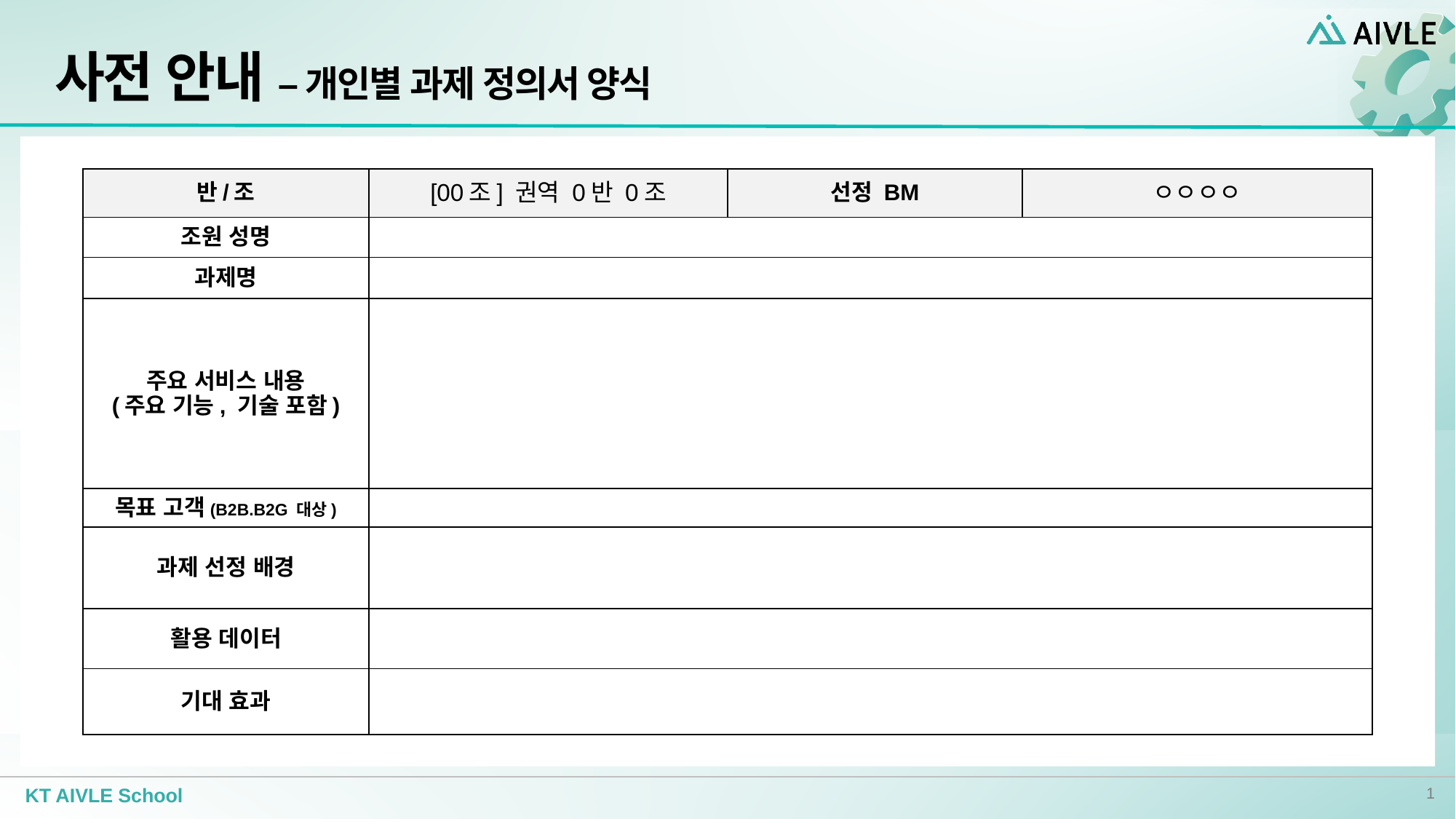

# 사전 안내 – 개인별 과제 정의서 양식
| 반/조 | [00조] 권역 0반 0조 | 선정 BM | ㅇㅇㅇㅇ |
| --- | --- | --- | --- |
| 조원 성명 |  |  |  |
| 과제명 |  |  |  |
| 주요 서비스 내용 (주요 기능, 기술 포함) |  |  |  |
| 목표 고객(B2B.B2G 대상) |  |  |  |
| 과제 선정 배경 |  |  |  |
| 활용 데이터 |  |  |  |
| 기대 효과 |  |  |  |